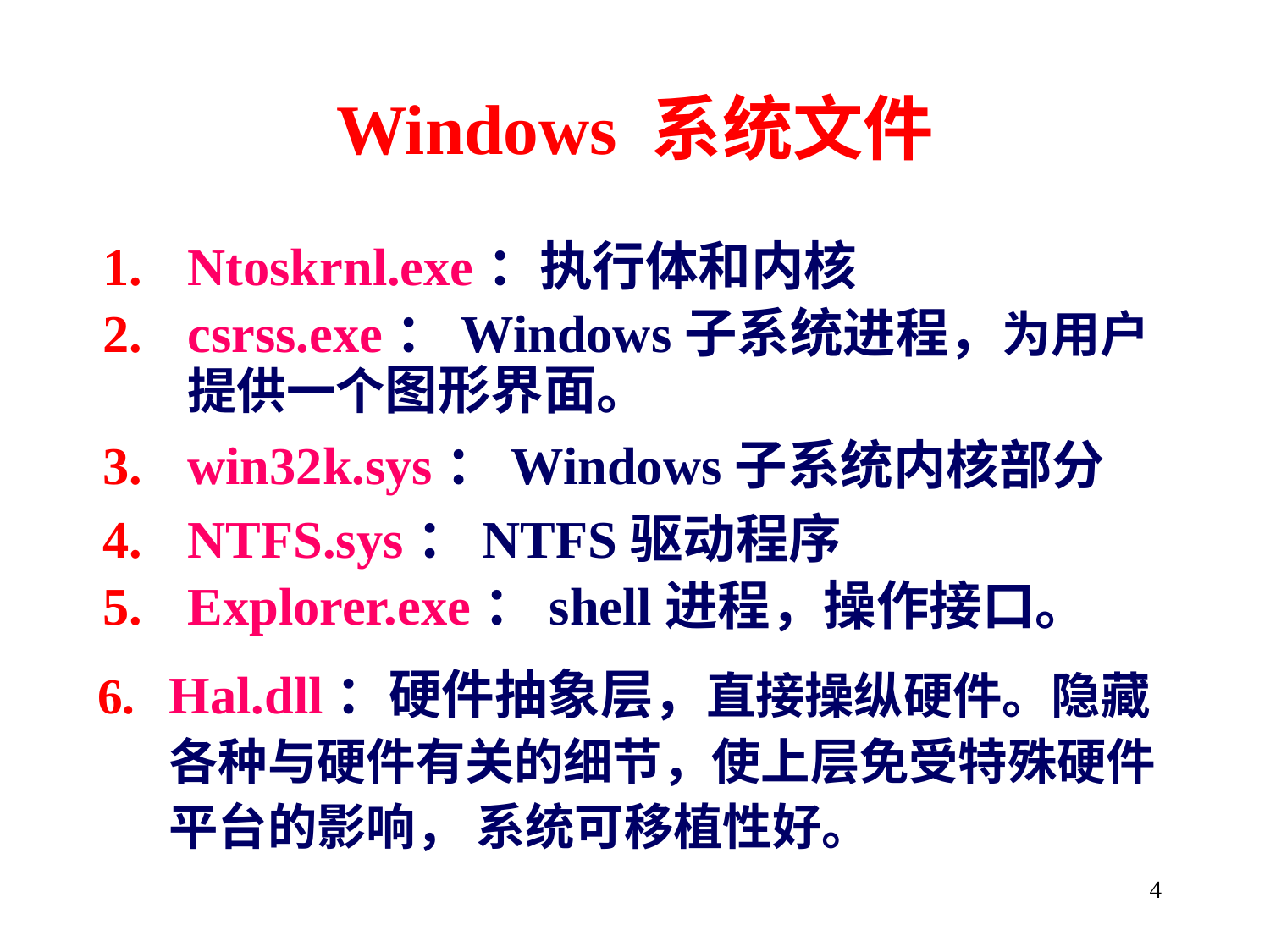

# Windows 系统文件
Ntoskrnl.exe：执行体和内核
csrss.exe：Windows子系统进程，为用户提供一个图形界面。
win32k.sys：Windows子系统内核部分
NTFS.sys：NTFS驱动程序
Explorer.exe：shell进程，操作接口。
Hal.dll：硬件抽象层，直接操纵硬件。隐藏各种与硬件有关的细节，使上层免受特殊硬件平台的影响， 系统可移植性好。

4